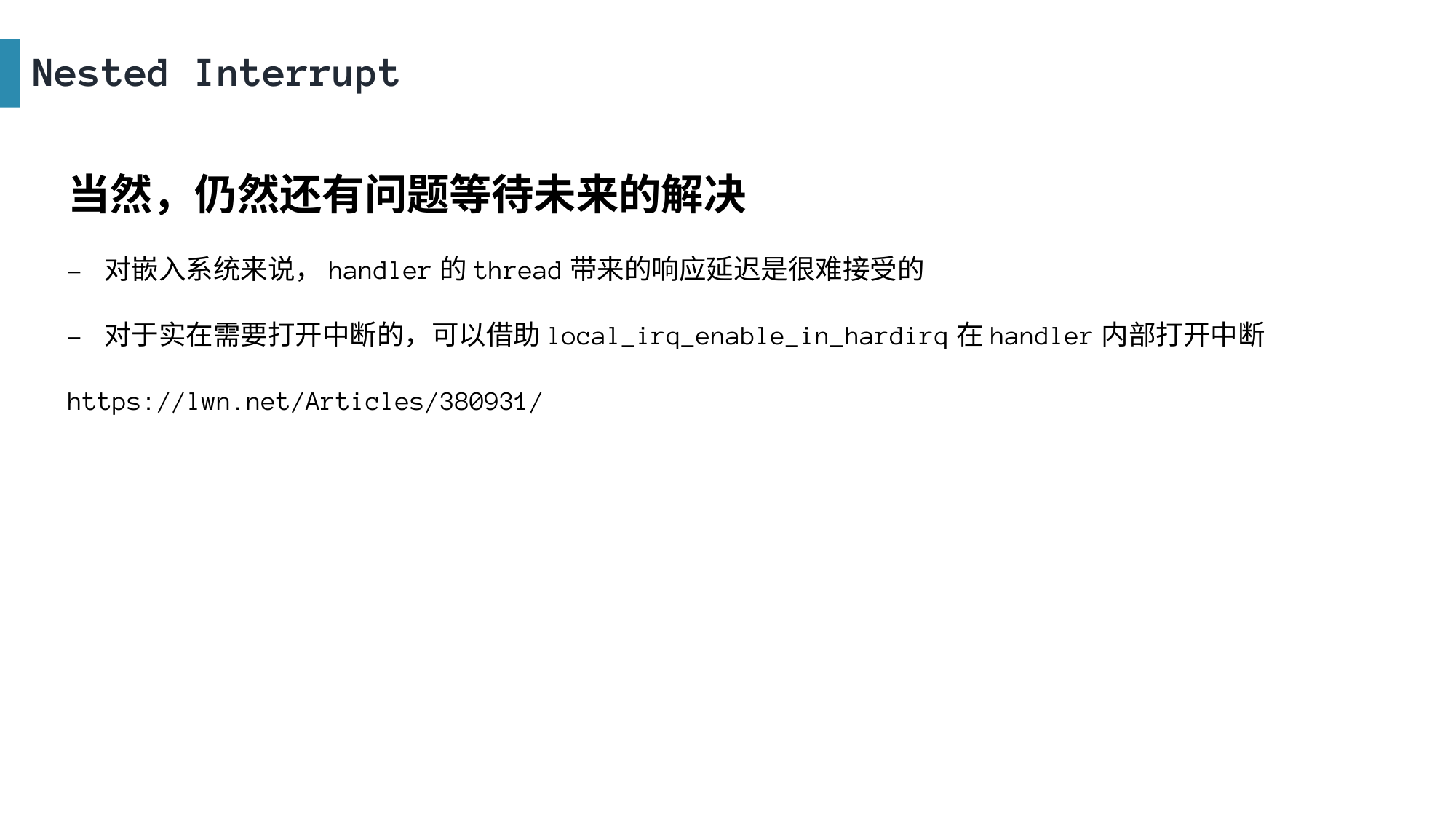

Nested Interrupt

当然，仍然还有问题等待未来的解决

- 对嵌入系统来说，handler的thread带来的响应延迟是很难接受的

- 对于实在需要打开中断的，可以借助local_irq_enable_in_hardirq在handler内部打开中断

https://lwn.net/Articles/380931/